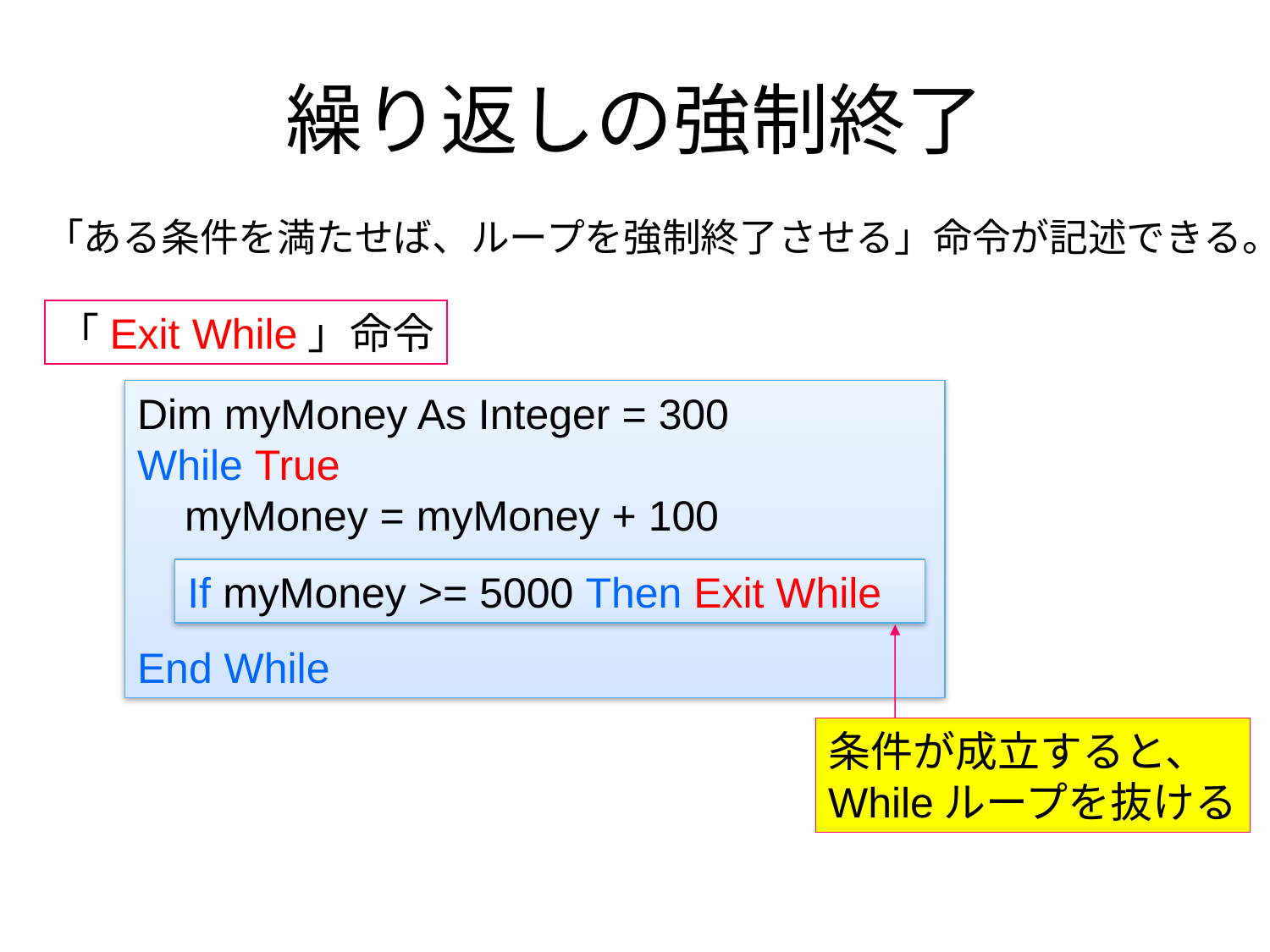

# 繰り返しの強制終了
「ある条件を満たせば、ループを強制終了させる」命令が記述できる。
「Exit While」命令
Dim myMoney As Integer = 300
While True
    myMoney = myMoney + 100

End While
If myMoney >= 5000 Then Exit While

条件が成立すると、
Whileループを抜ける